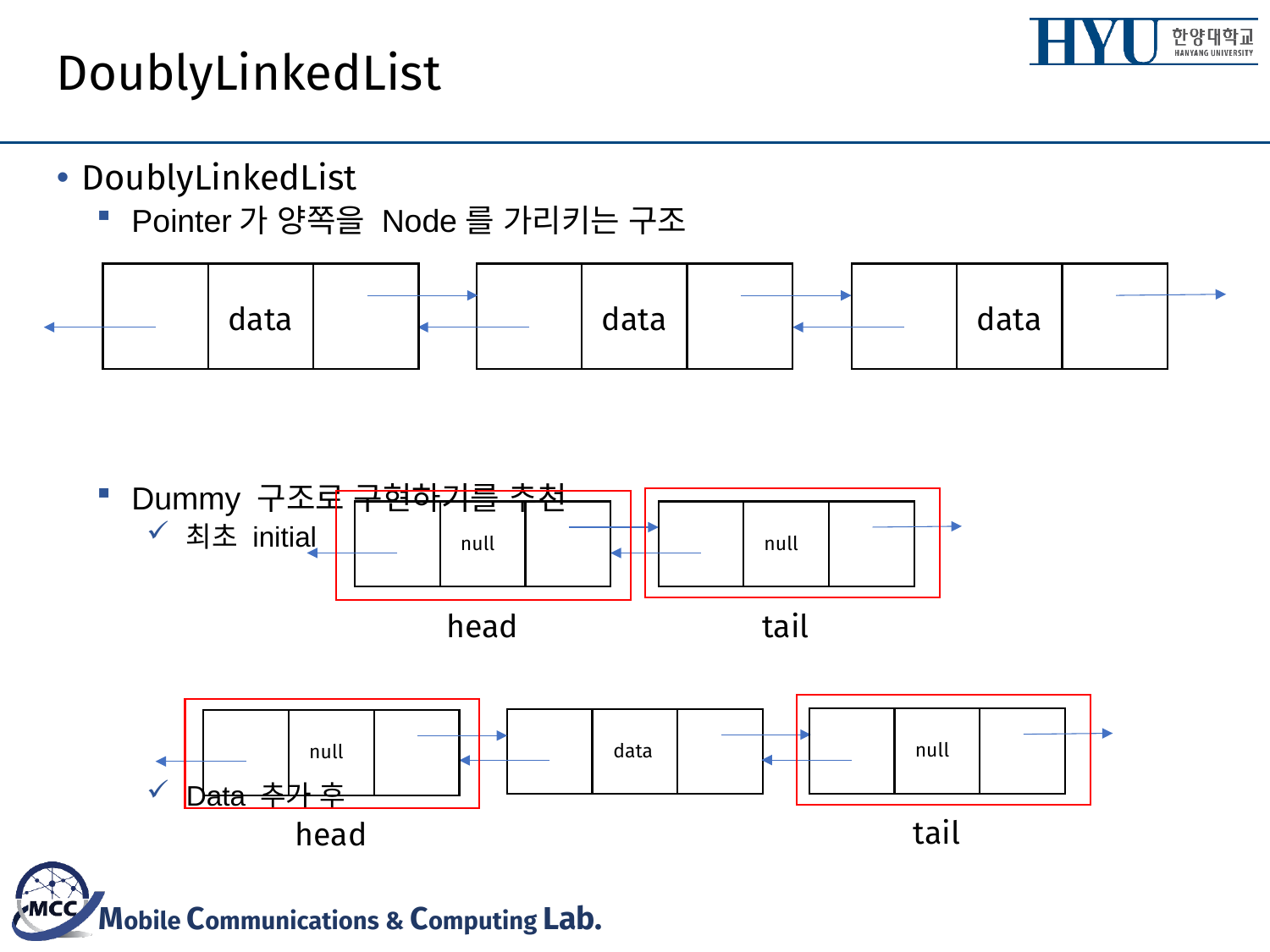

# DoublyLinkedList

DoublyLinkedList
Pointer가 양쪽을 Node를 가리키는 구조

Dummy 구조로 구현하기를 추천
최초 initial

Data 추가 후

data

data

data

null

null
head
tail

null

data

null
tail
head